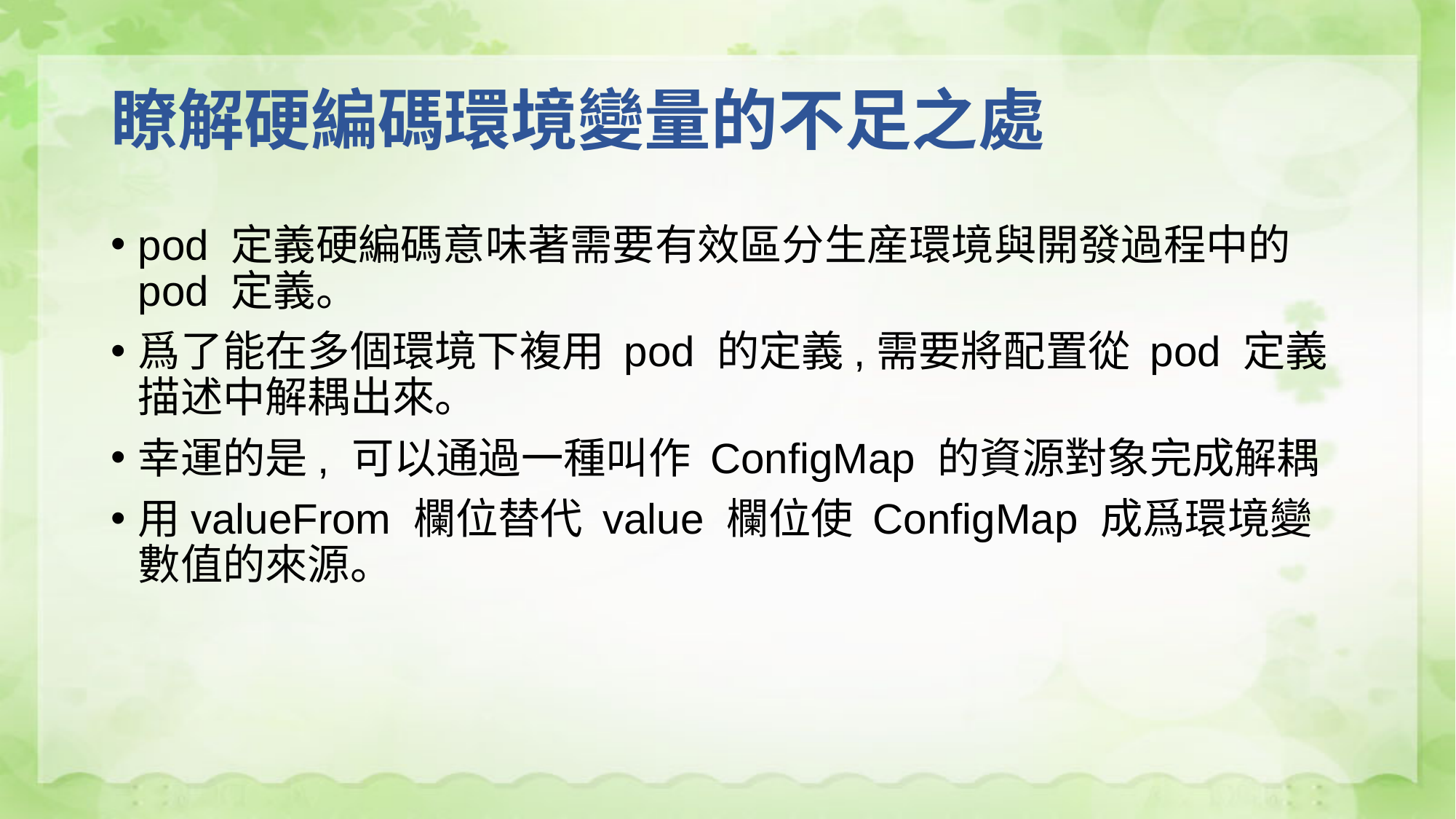

# 瞭解硬編碼環境變量的不足之處
pod 定義硬編碼意味著需要有效區分生産環境與開發過程中的pod 定義。
爲了能在多個環境下複用 pod 的定義,需要將配置從 pod 定義描述中解耦出來。
幸運的是, 可以通過一種叫作 ConfigMap 的資源對象完成解耦
用valueFrom 欄位替代 value 欄位使 ConfigMap 成爲環境變數值的來源。